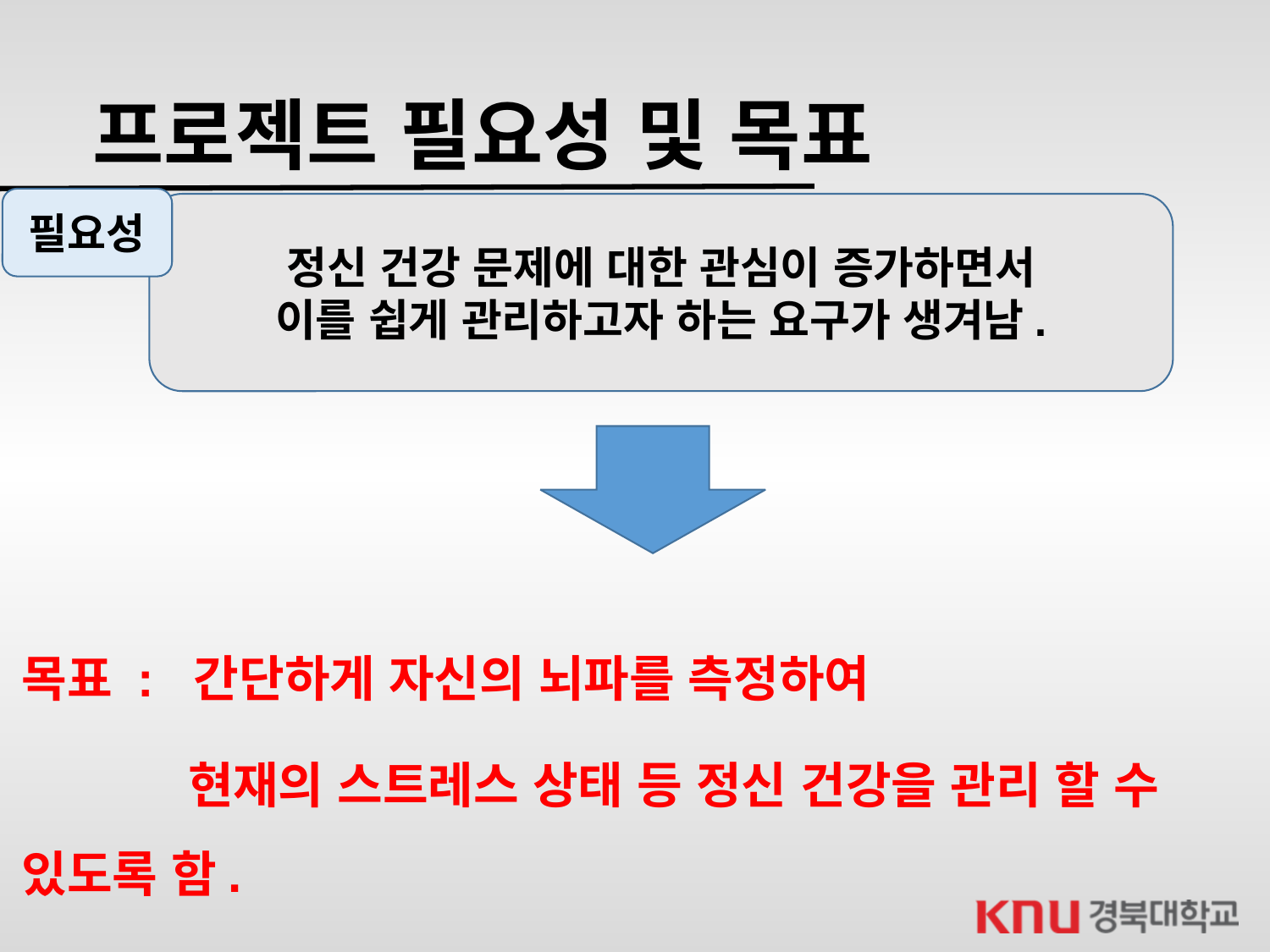

# 프로젝트 필요성 및 목표
필요성
정신 건강 문제에 대한 관심이 증가하면서
이를 쉽게 관리하고자 하는 요구가 생겨남.

목표 :  간단하게 자신의 뇌파를 측정하여
	  현재의 스트레스 상태 등 정신 건강을 관리 할 수 있도록 함.